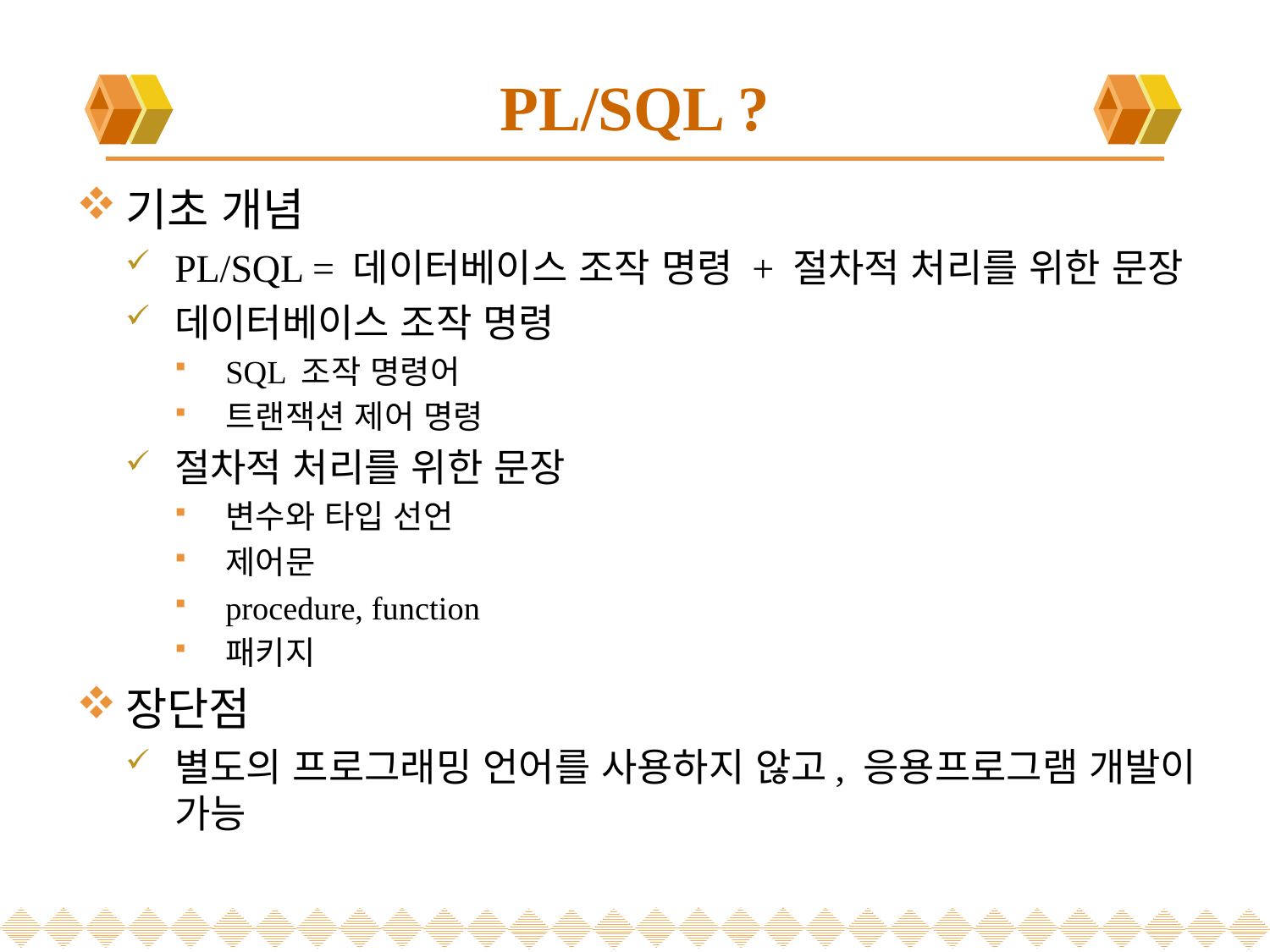

# PL/SQL ?
기초 개념
PL/SQL = 데이터베이스 조작 명령 + 절차적 처리를 위한 문장
데이터베이스 조작 명령
SQL 조작 명령어
트랜잭션 제어 명령
절차적 처리를 위한 문장
변수와 타입 선언
제어문
procedure, function
패키지
장단점
별도의 프로그래밍 언어를 사용하지 않고, 응용프로그램 개발이 가능